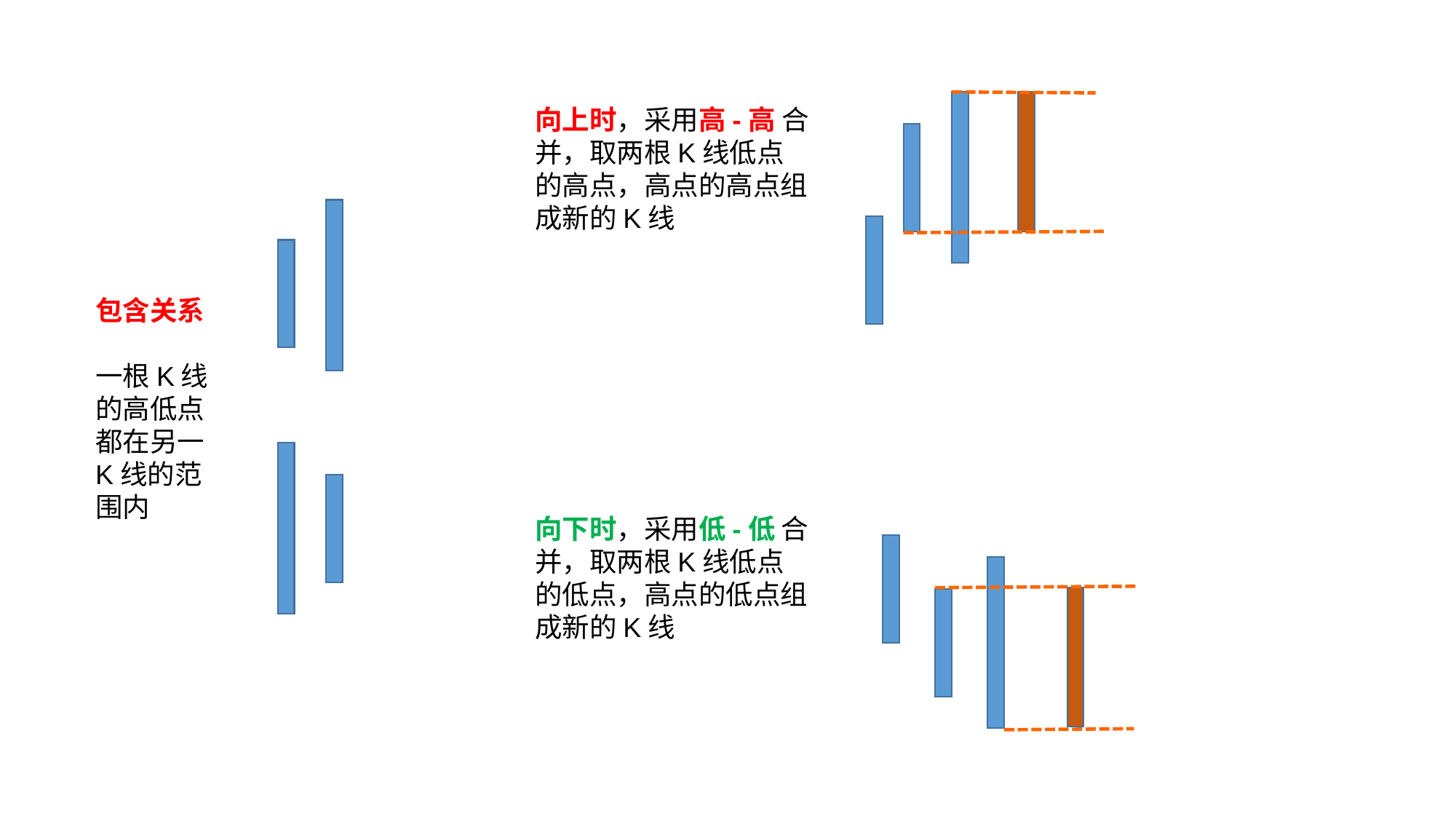

向上时，采用高-高 合并，取两根K线低点的高点，高点的高点组成新的K线

包含关系

一根K线的高低点都在另一K线的范围内

向下时，采用低-低 合并，取两根K线低点的低点，高点的低点组成新的K线